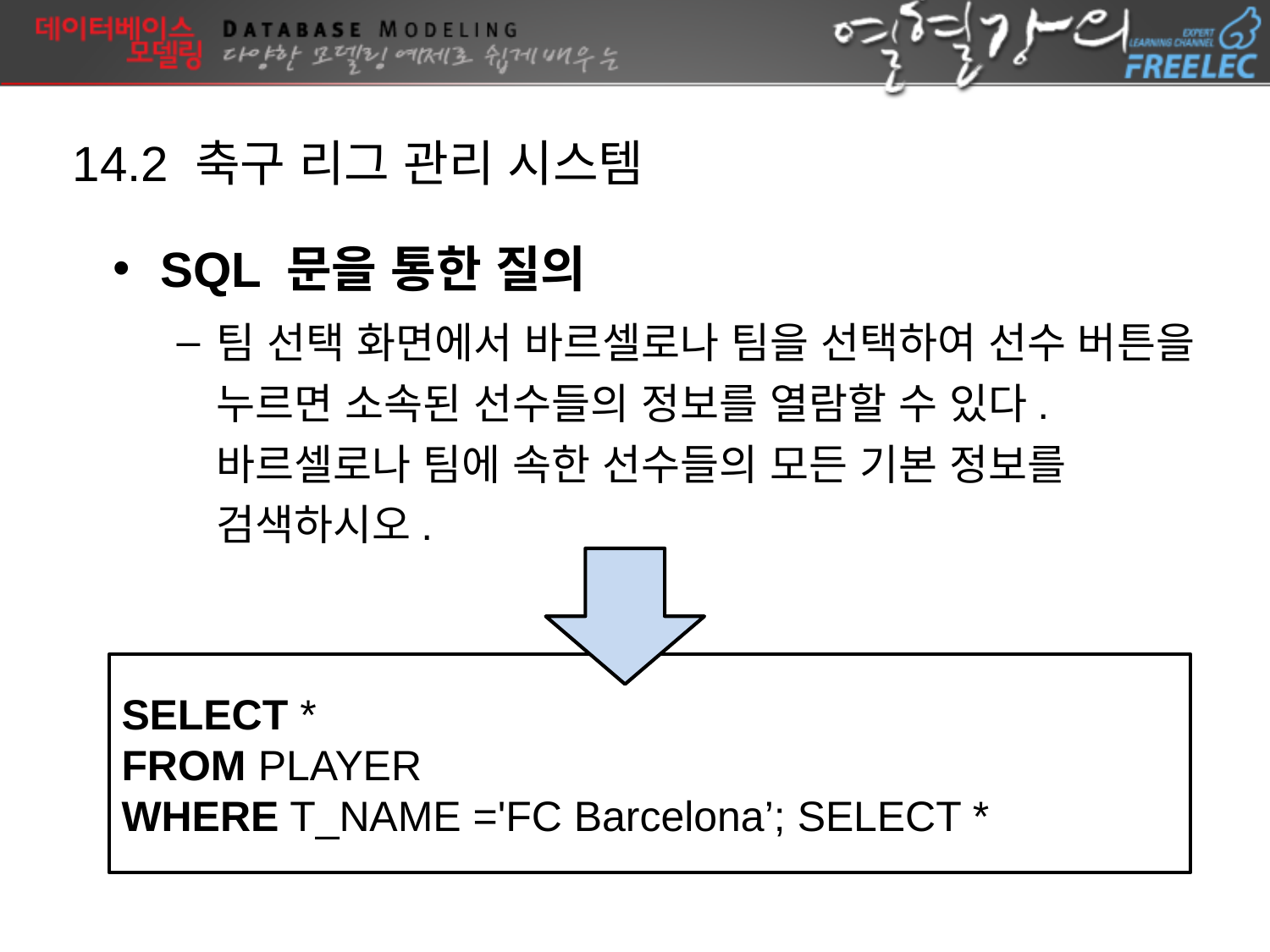

14.2 축구 리그 관리 시스템
SQL 문을 통한 질의
팀 선택 화면에서 바르셀로나 팀을 선택하여 선수 버튼을 누르면 소속된 선수들의 정보를 열람할 수 있다. 바르셀로나 팀에 속한 선수들의 모든 기본 정보를 검색하시오.

SELECT *
FROM PLAYER
WHERE T_NAME ='FC Barcelona’; SELECT *